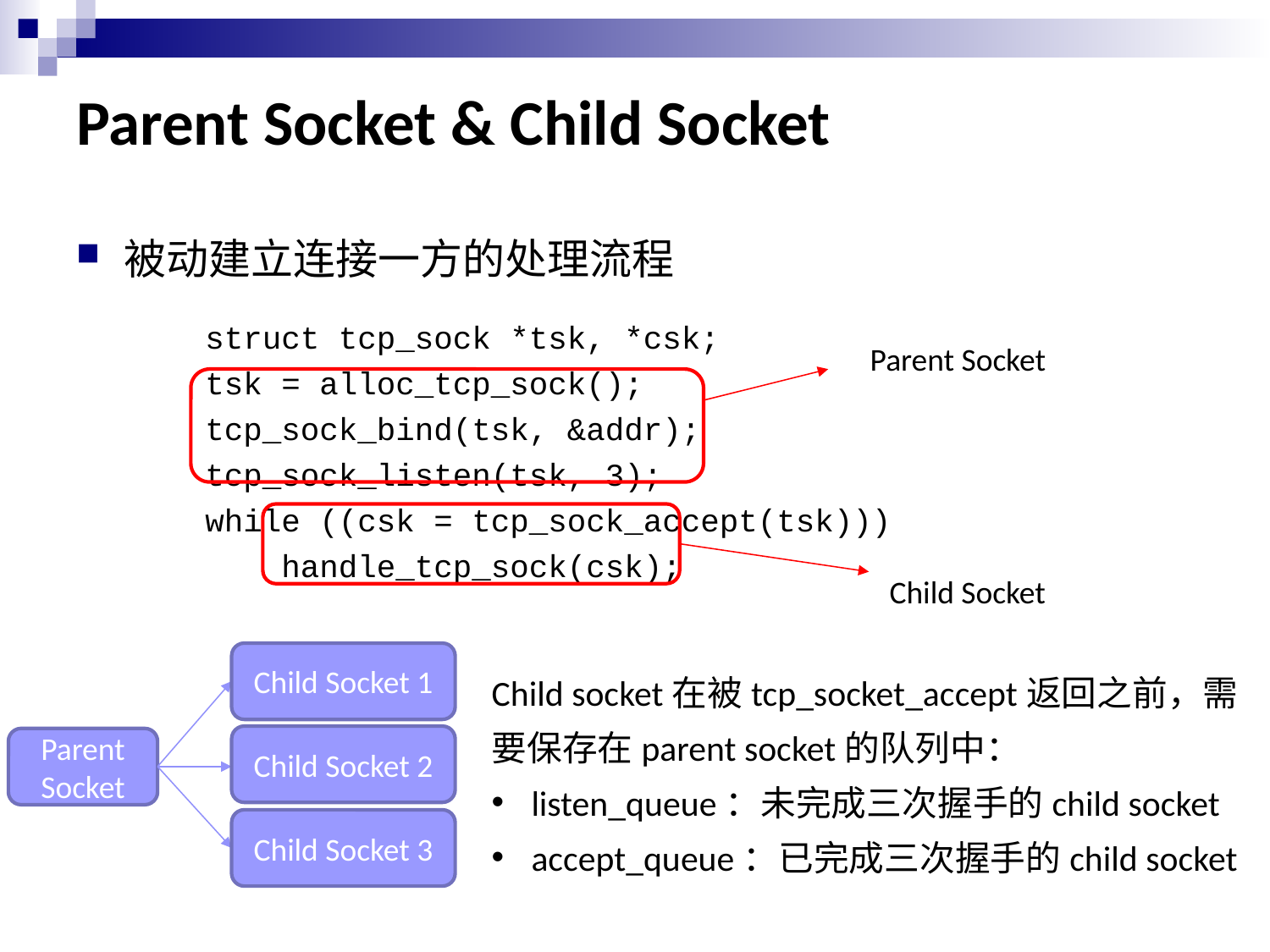

# Parent Socket & Child Socket
被动建立连接一方的处理流程
struct tcp_sock *tsk, *csk;
tsk = alloc_tcp_sock();
tcp_sock_bind(tsk, &addr);
tcp_sock_listen(tsk, 3);
while ((csk = tcp_sock_accept(tsk)))
    handle_tcp_sock(csk);
Parent Socket

Child Socket
Child Socket 1
Child socket在被tcp_socket_accept返回之前，需要保存在parent socket的队列中：
listen_queue：未完成三次握手的child socket
accept_queue：已完成三次握手的child socket
Child Socket 2
Parent Socket
Child Socket 3